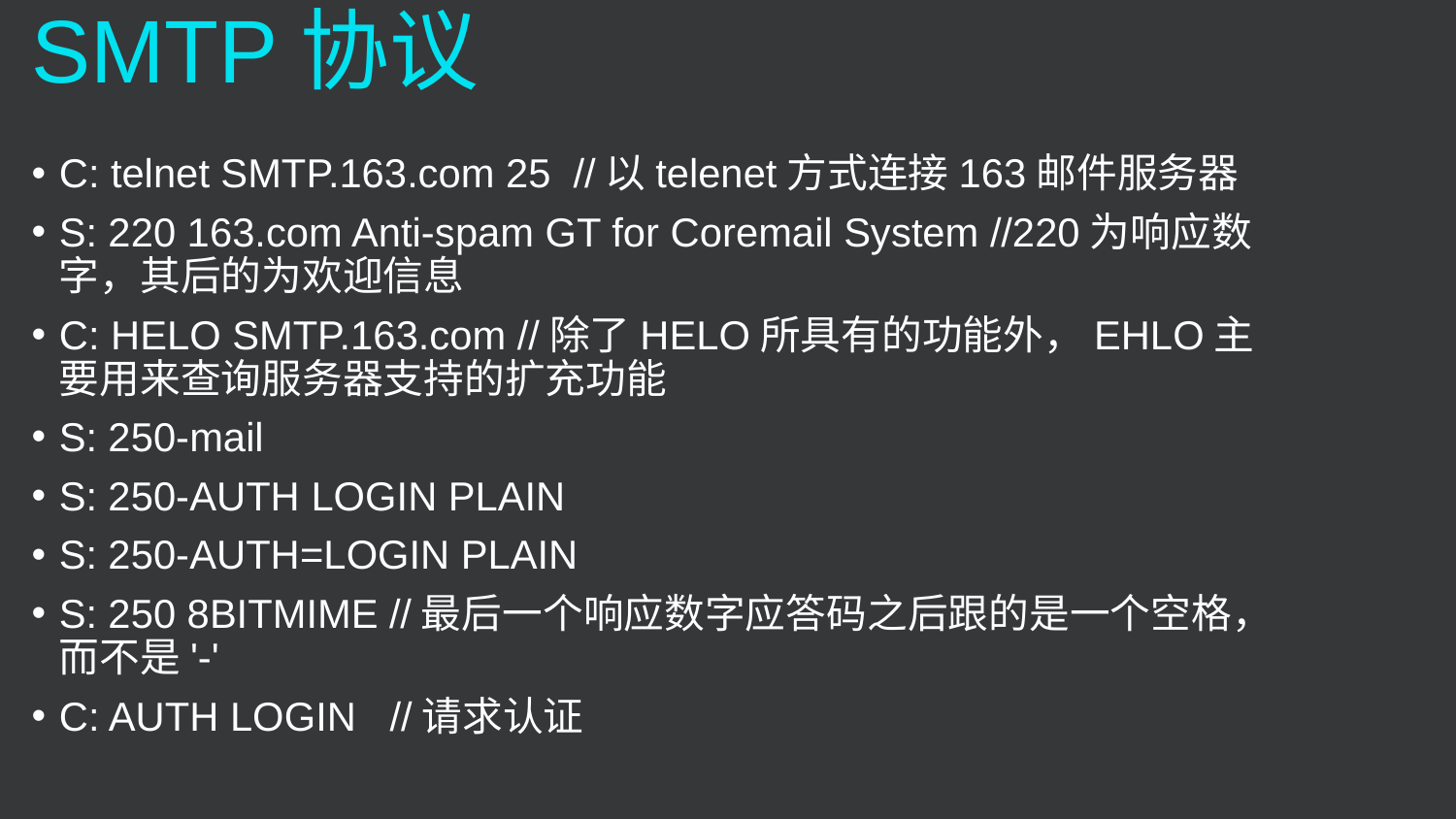

# SMTP协议
C: telnet SMTP.163.com 25  //以telenet方式连接163邮件服务器
S: 220 163.com Anti-spam GT for Coremail System //220为响应数字，其后的为欢迎信息
C: HELO SMTP.163.com //除了HELO所具有的功能外，EHLO主要用来查询服务器支持的扩充功能
S: 250-mail
S: 250-AUTH LOGIN PLAIN
S: 250-AUTH=LOGIN PLAIN
S: 250 8BITMIME //最后一个响应数字应答码之后跟的是一个空格，而不是'-'
C: AUTH LOGIN   //请求认证